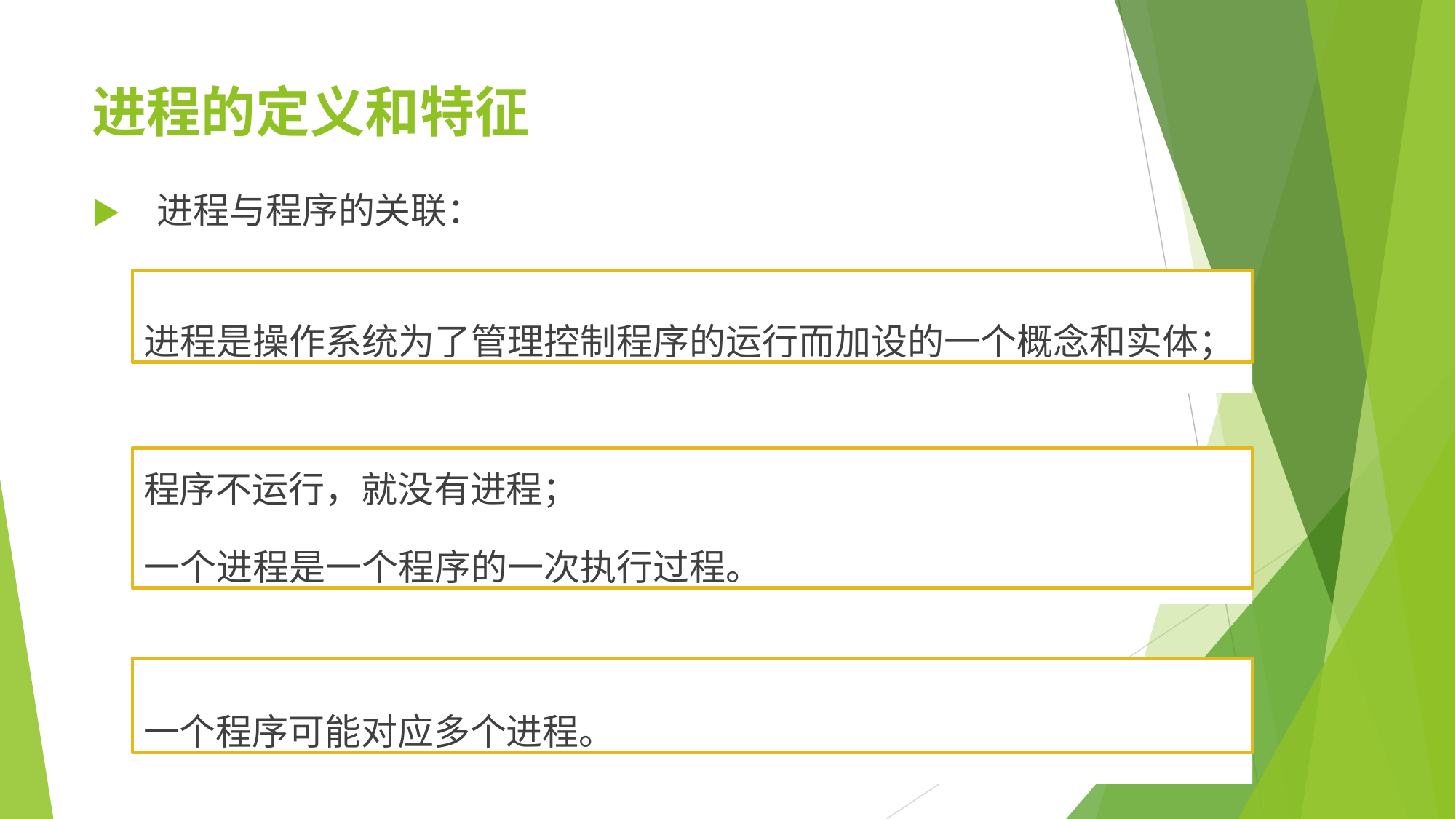

# 进程的定义和特征
▶	进程与程序的关联：

进程是操作系统为了管理控制程序的运行而加设的一个概念和实体；

程序不运行，就没有进程；

一个进程是一个程序的一次执行过程。

一个程序可能对应多个进程。